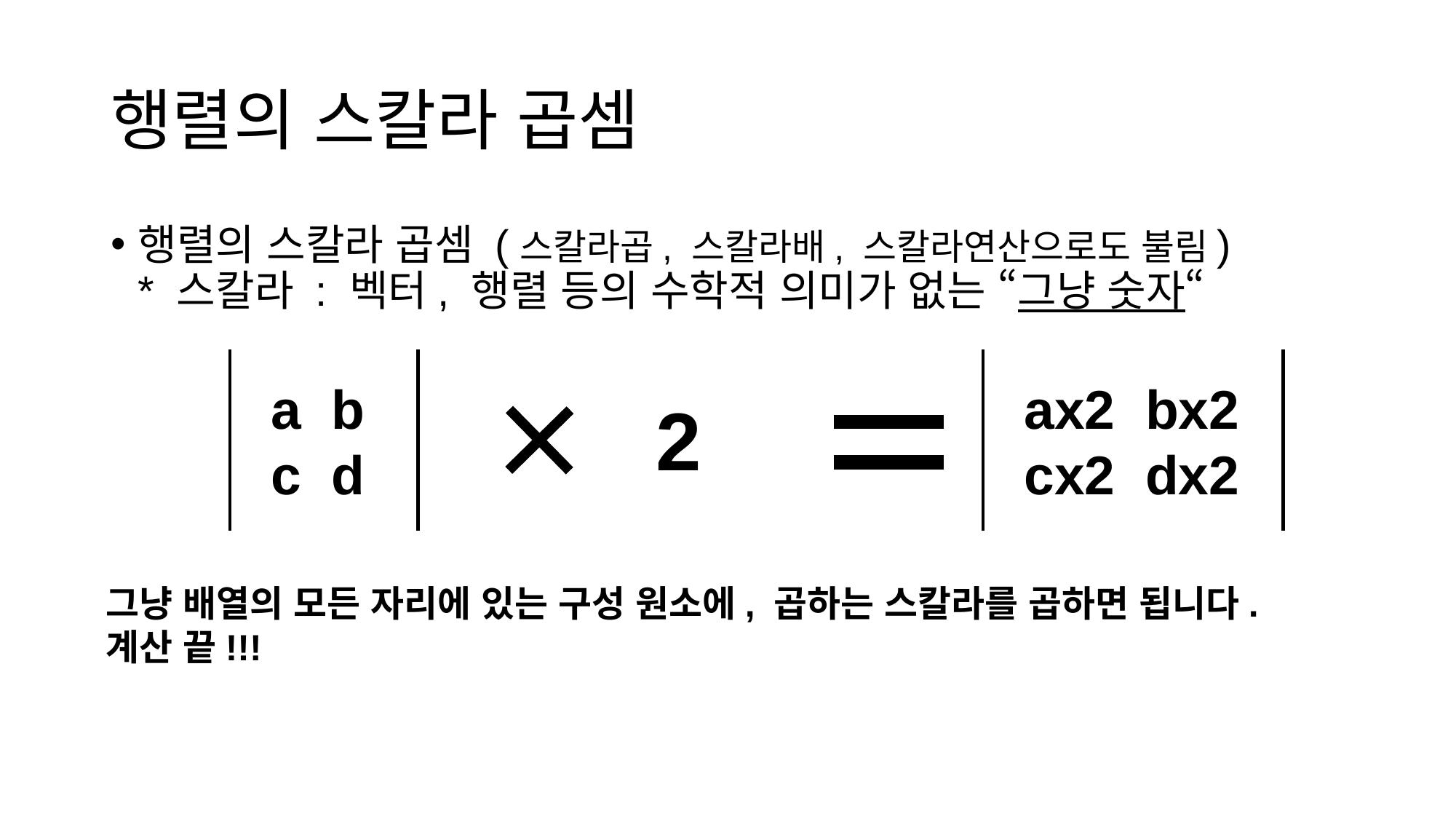

# 행렬의 스칼라 곱셈
행렬의 스칼라 곱셈 (스칼라곱, 스칼라배, 스칼라연산으로도 불림)
* 스칼라 : 벡터, 행렬 등의 수학적 의미가 없는 “그냥 숫자“

a  b
c  d
ax2  bx2
cx2  dx2
2

그냥 배열의 모든 자리에 있는 구성 원소에, 곱하는 스칼라를 곱하면 됩니다.
계산 끝!!!